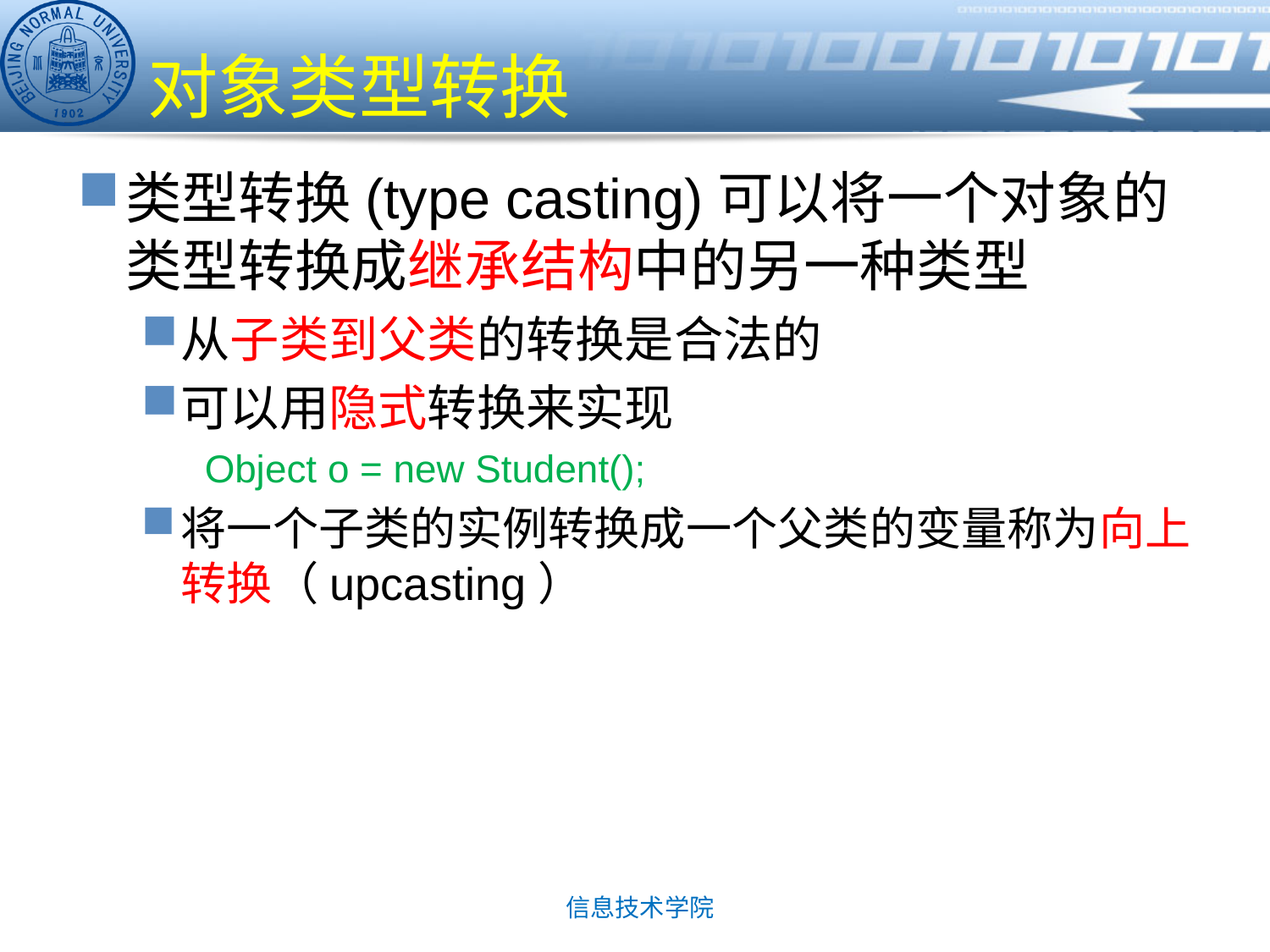

# 对象类型转换
类型转换(type casting)可以将一个对象的类型转换成继承结构中的另一种类型
从子类到父类的转换是合法的
可以用隐式转换来实现
Object o = new Student();
将一个子类的实例转换成一个父类的变量称为向上转换（upcasting）

25